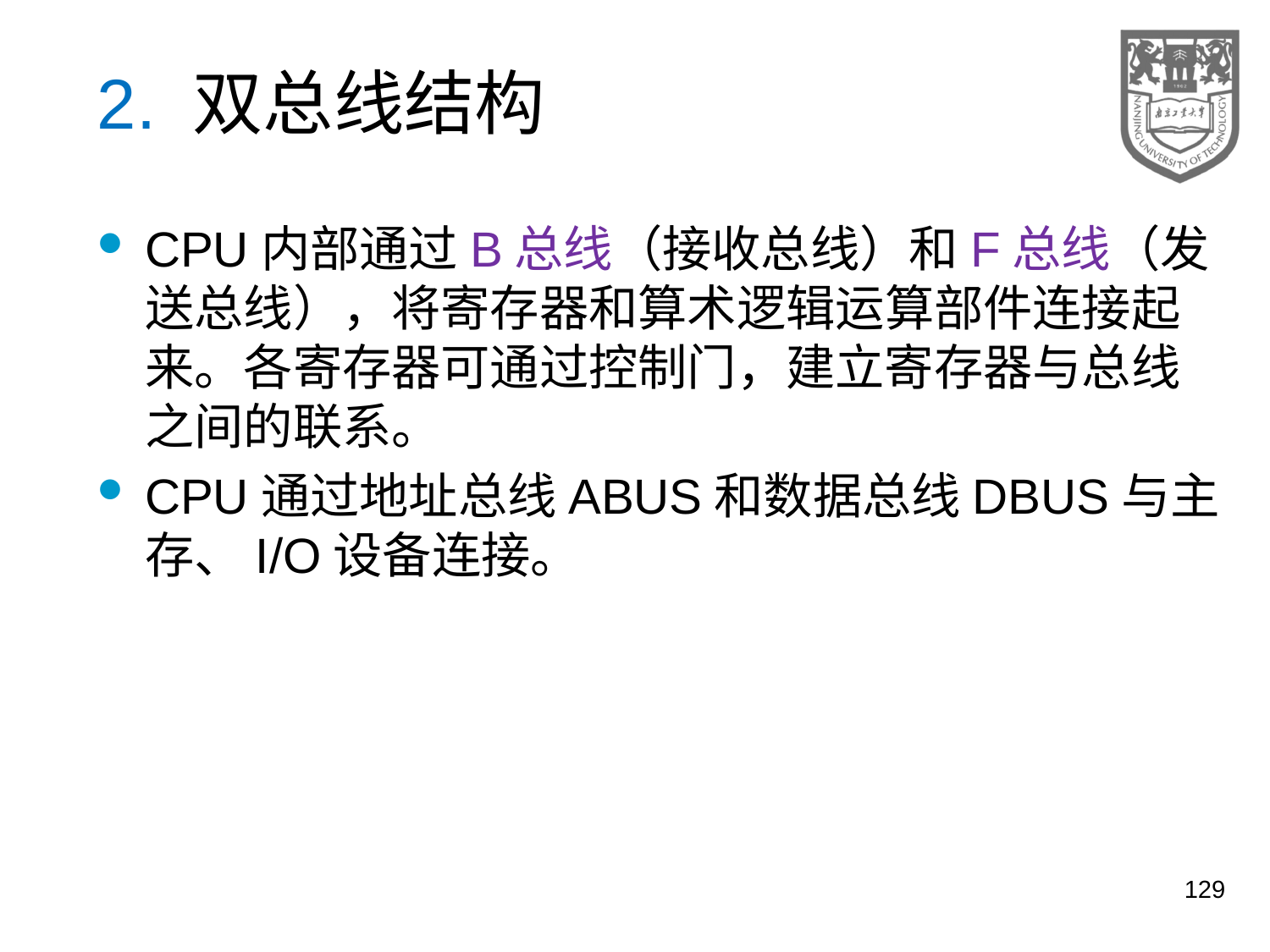

# 2. 双总线结构
CPU内部通过B总线（接收总线）和F总线（发送总线），将寄存器和算术逻辑运算部件连接起来。各寄存器可通过控制门，建立寄存器与总线之间的联系。
CPU通过地址总线ABUS和数据总线DBUS与主存、I/O设备连接。

129